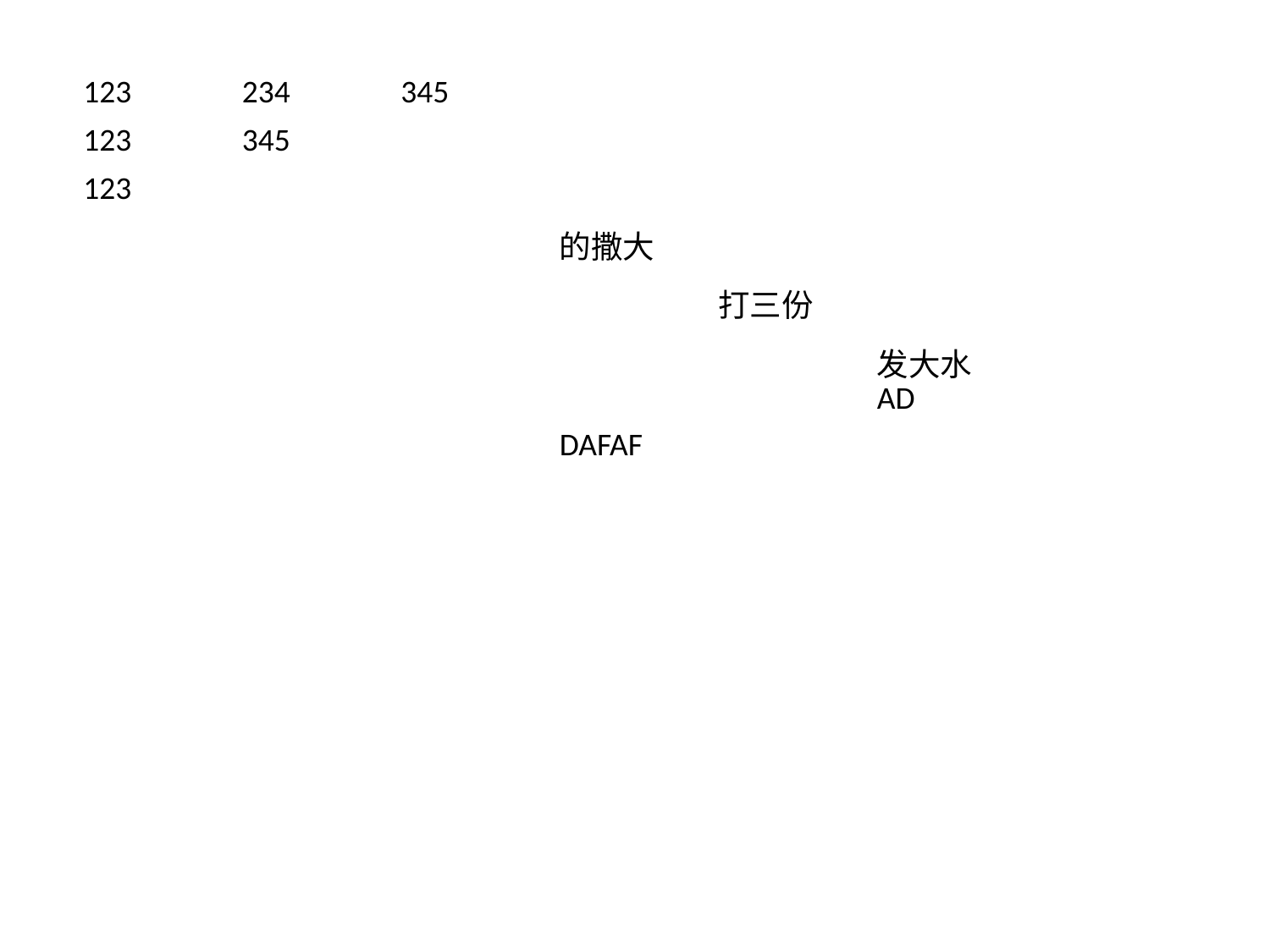

| 123 | 234 | 345 |  |  |  |  |
| --- | --- | --- | --- | --- | --- | --- |
| 123 | 345 |  |  |  |  |  |
| 123 |  |  |  |  |  |  |
|  |  |  | 的撒大 |  |  |  |
|  |  |  |  | 打三份 |  |  |
|  |  |  |  |  | 发大水AD |  |
|  |  |  | DAFAF |  |  |  |